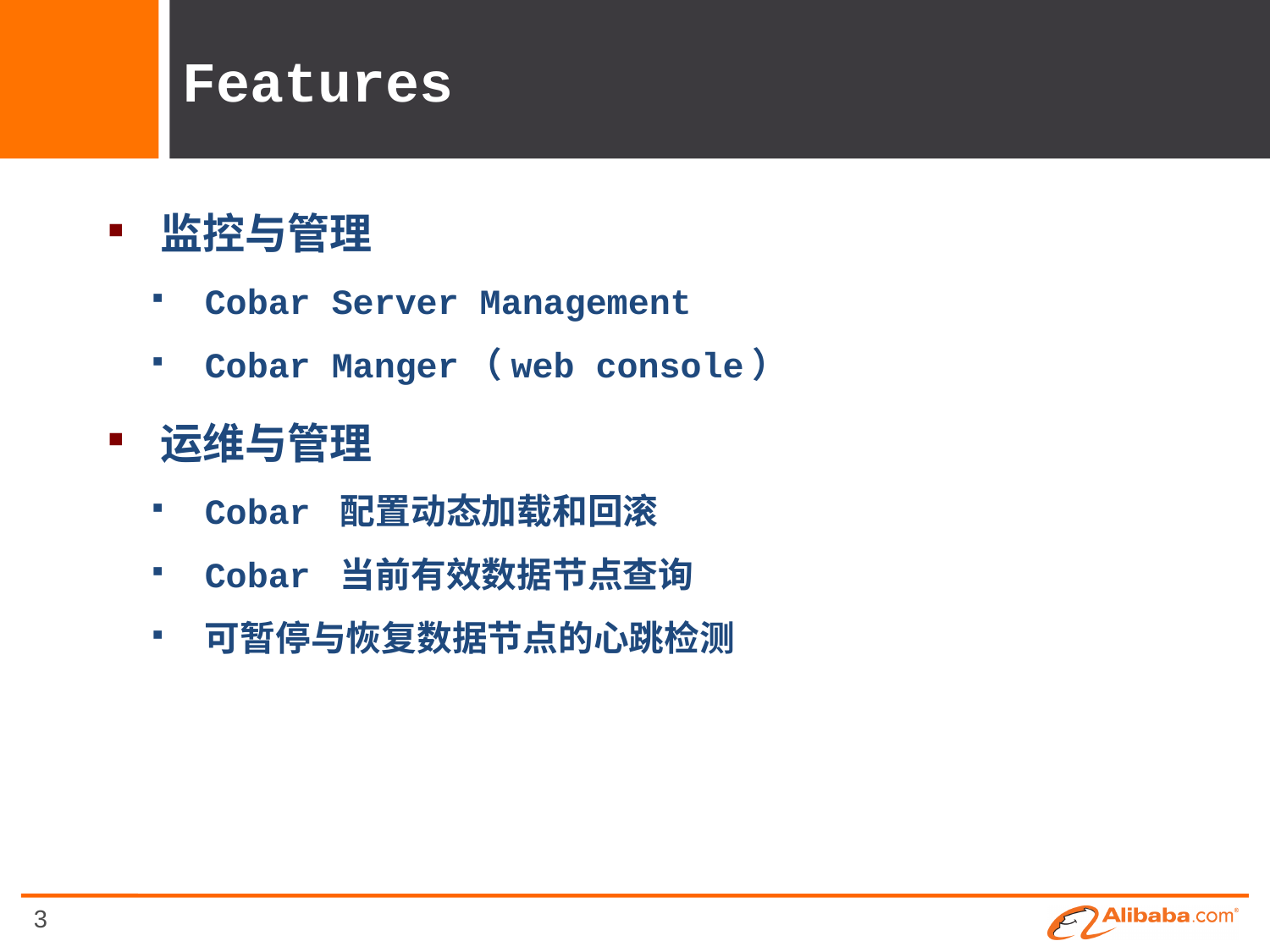

# Features
监控与管理
Cobar Server Management
Cobar Manger（web console）
运维与管理
Cobar 配置动态加载和回滚
Cobar 当前有效数据节点查询
可暂停与恢复数据节点的心跳检测
3